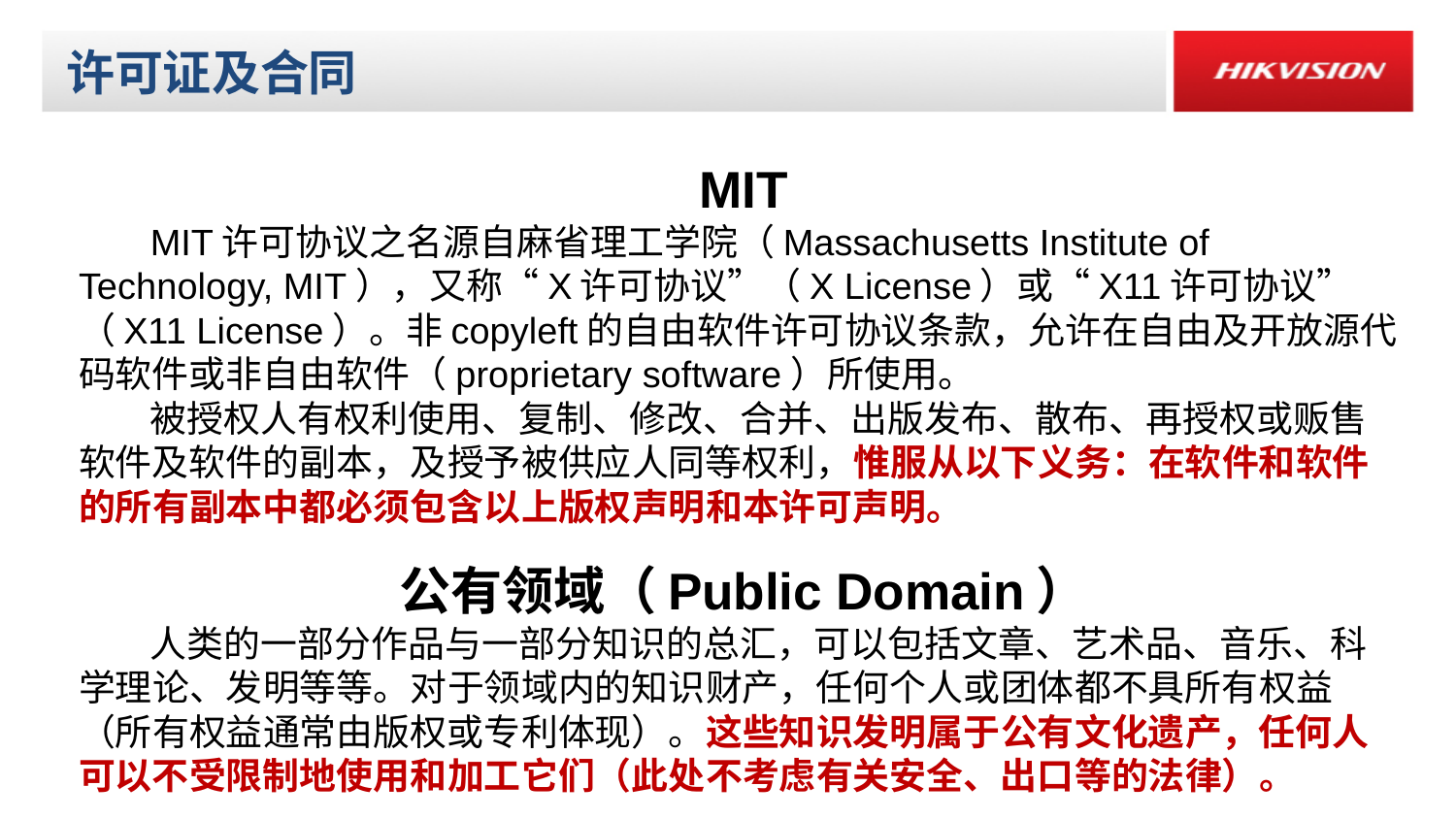

# 许可证及合同
MIT
MIT许可协议之名源自麻省理工学院（Massachusetts Institute of Technology, MIT），又称“X许可协议”（X License）或“X11许可协议”（X11 License）。非copyleft的自由软件许可协议条款，允许在自由及开放源代码软件或非自由软件（proprietary software）所使用。
被授权人有权利使用、复制、修改、合并、出版发布、散布、再授权或贩售软件及软件的副本，及授予被供应人同等权利，惟服从以下义务：在软件和软件的所有副本中都必须包含以上版权声明和本许可声明。
公有领域（Public Domain）
人类的一部分作品与一部分知识的总汇，可以包括文章、艺术品、音乐、科学理论、发明等等。对于领域内的知识财产，任何个人或团体都不具所有权益（所有权益通常由版权或专利体现）。这些知识发明属于公有文化遗产，任何人可以不受限制地使用和加工它们（此处不考虑有关安全、出口等的法律）。